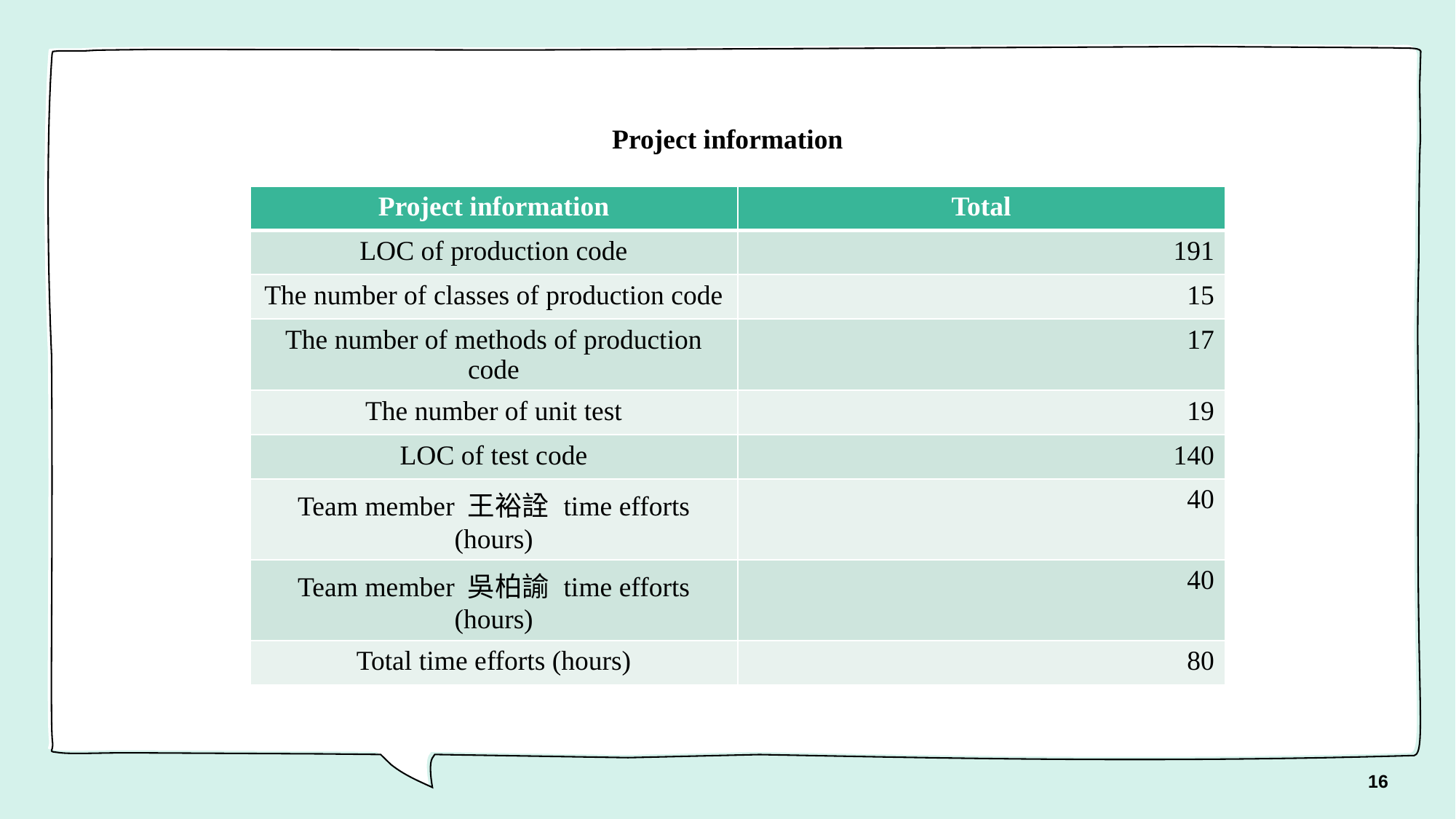

Project information
| Project information | Total |
| --- | --- |
| LOC of production code | 191 |
| The number of classes of production code | 15 |
| The number of methods of production code | 17 |
| The number of unit test | 19 |
| LOC of test code | 140 |
| Team member 王裕詮 time efforts (hours) | 40 |
| Team member 吳柏諭 time efforts (hours) | 40 |
| Total time efforts (hours) | 80 |
16